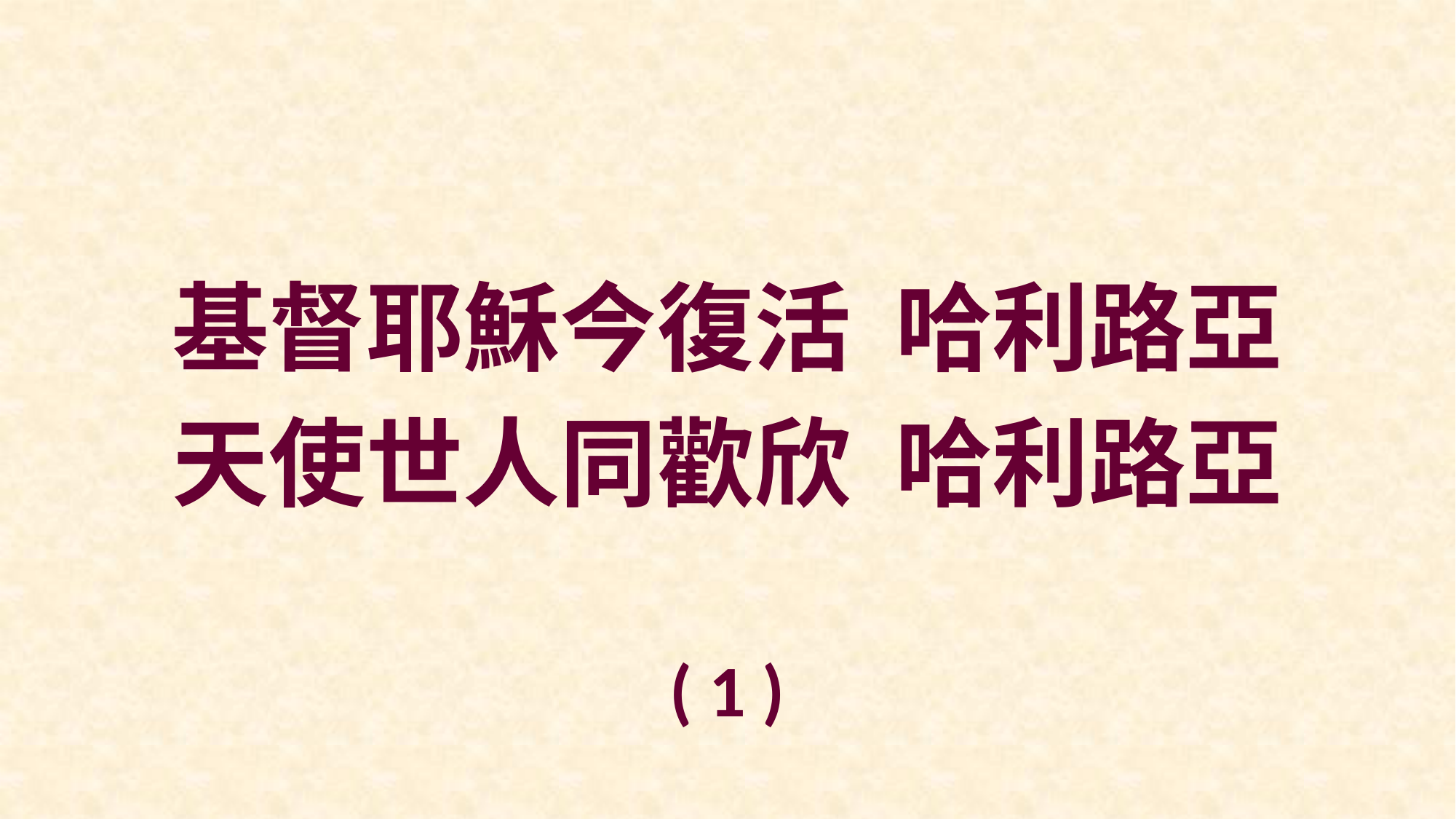

基督耶穌今復活  哈利路亞
天使世人同歡欣  哈利路亞
( 1 )